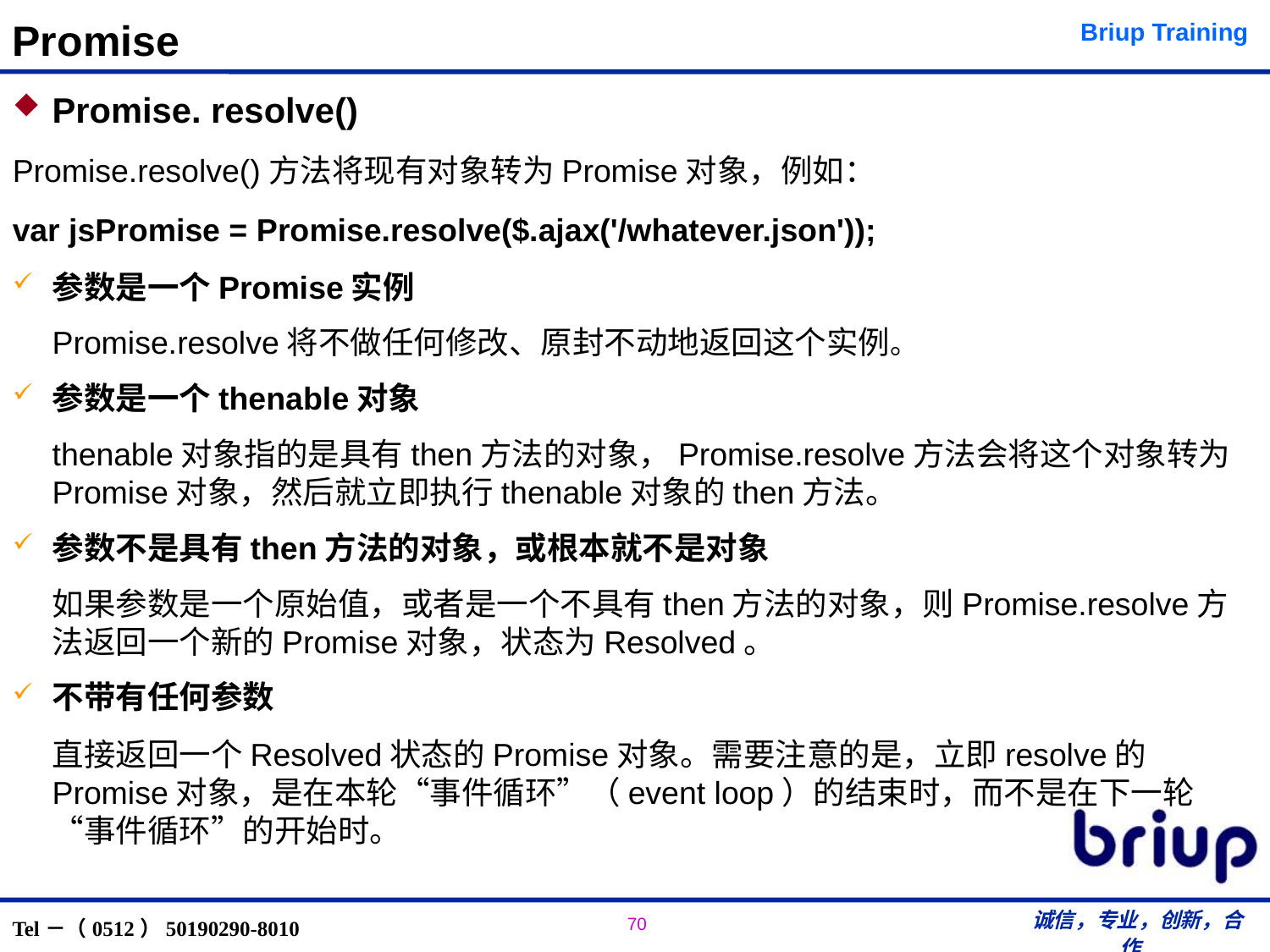

# Promise
Promise. resolve()
Promise.resolve()方法将现有对象转为Promise对象，例如：
var jsPromise = Promise.resolve($.ajax('/whatever.json'));
参数是一个Promise实例
	Promise.resolve将不做任何修改、原封不动地返回这个实例。
参数是一个thenable对象
	thenable对象指的是具有then方法的对象，Promise.resolve方法会将这个对象转为Promise对象，然后就立即执行thenable对象的then方法。
参数不是具有then方法的对象，或根本就不是对象
	如果参数是一个原始值，或者是一个不具有then方法的对象，则Promise.resolve方法返回一个新的Promise对象，状态为Resolved。
不带有任何参数
	直接返回一个Resolved状态的Promise对象。需要注意的是，立即resolve的Promise对象，是在本轮“事件循环”（event loop）的结束时，而不是在下一轮“事件循环”的开始时。